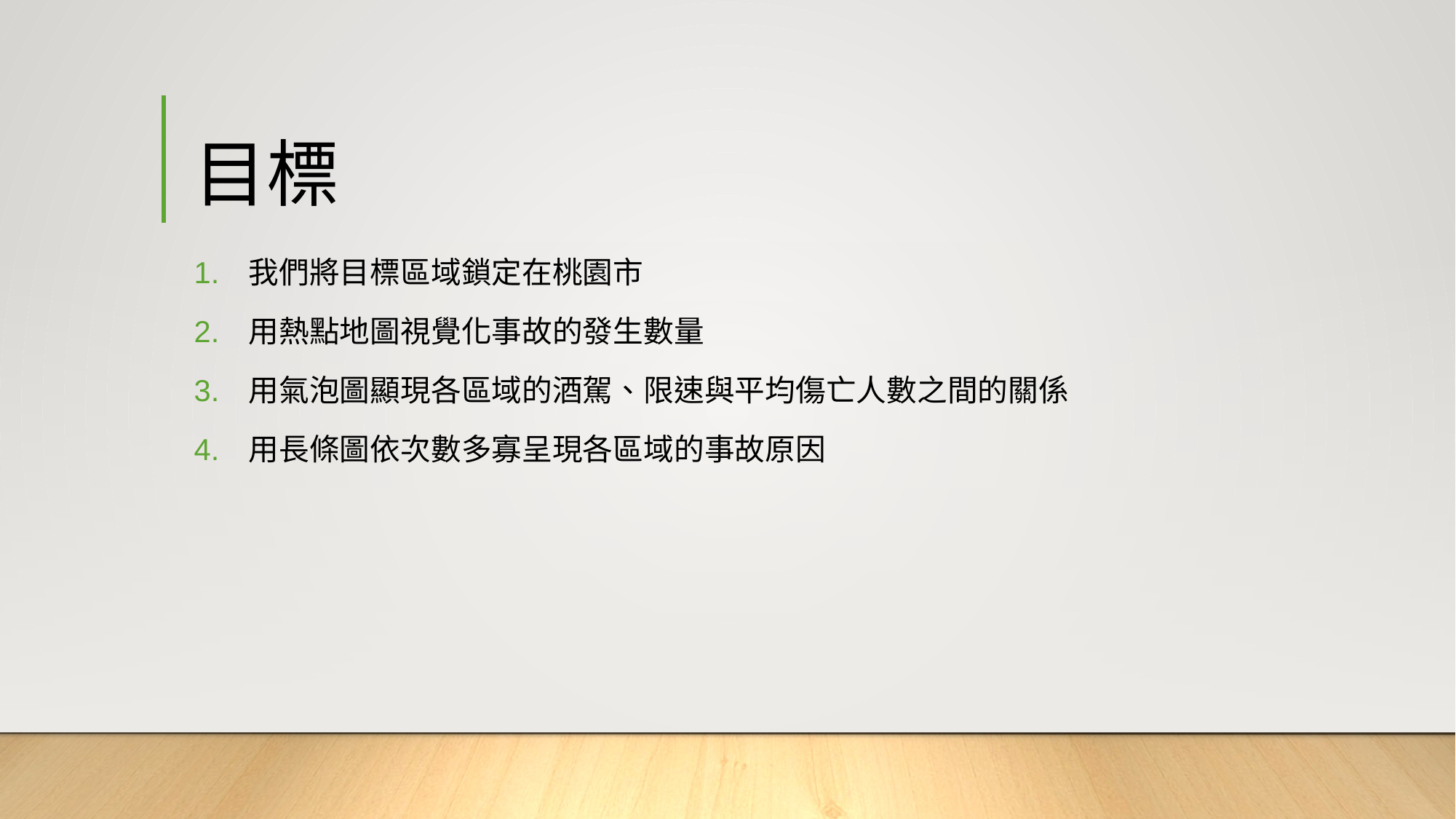

# 目標
我們將目標區域鎖定在桃園市
用熱點地圖視覺化事故的發生數量
用氣泡圖顯現各區域的酒駕、限速與平均傷亡人數之間的關係
用長條圖依次數多寡呈現各區域的事故原因